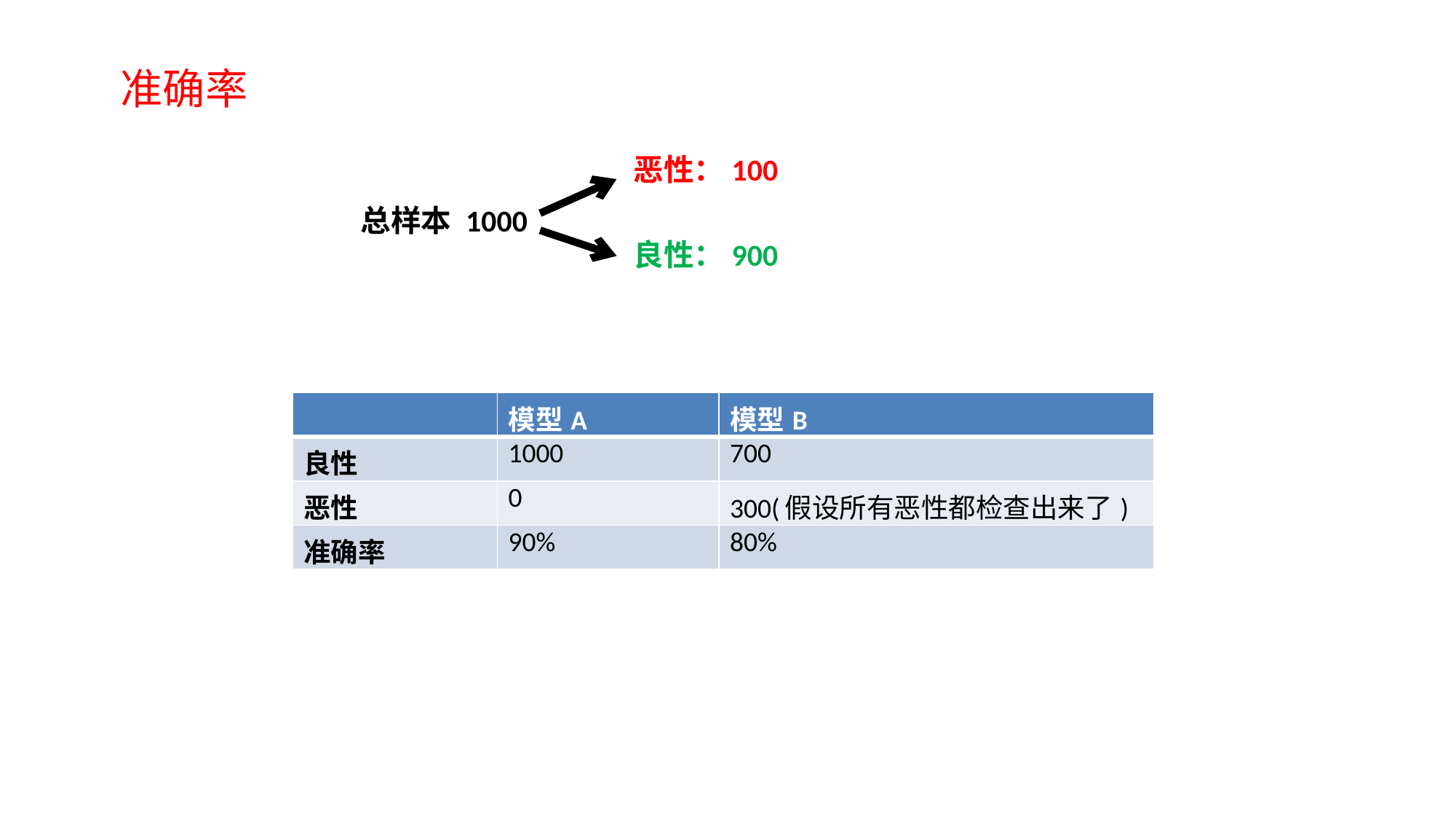

准确率
恶性：100
总样本 1000
良性：900
|  | 模型A | 模型B |
| --- | --- | --- |
| 良性 | 1000 | 700 |
| 恶性 | 0 | 300(假设所有恶性都检查出来了) |
| 准确率 | 90% | 80% |